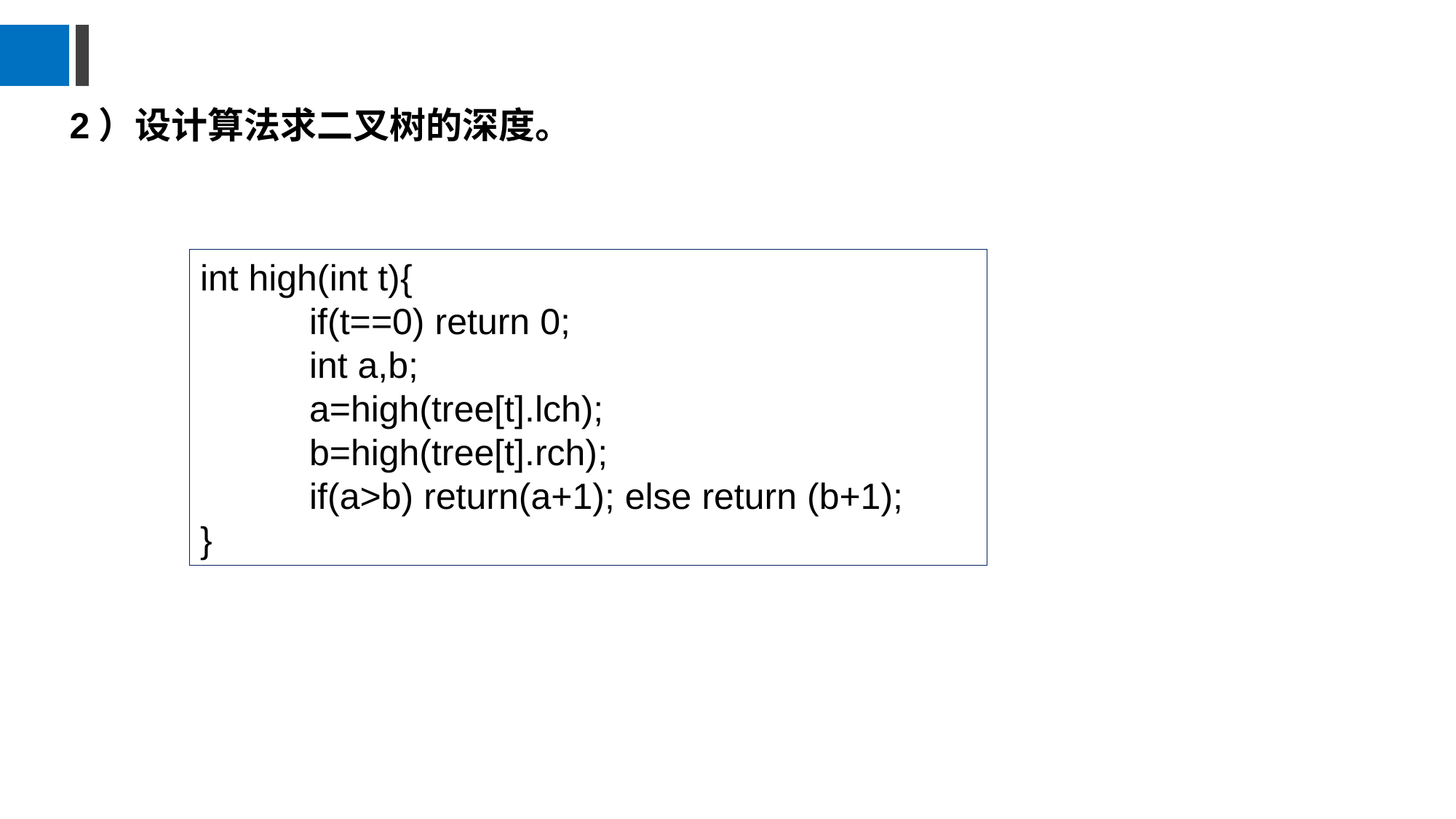

2）设计算法求二叉树的深度。
int high(int t){
	if(t==0) return 0;
	int a,b;
	a=high(tree[t].lch);
	b=high(tree[t].rch);
	if(a>b) return(a+1); else return (b+1);
}